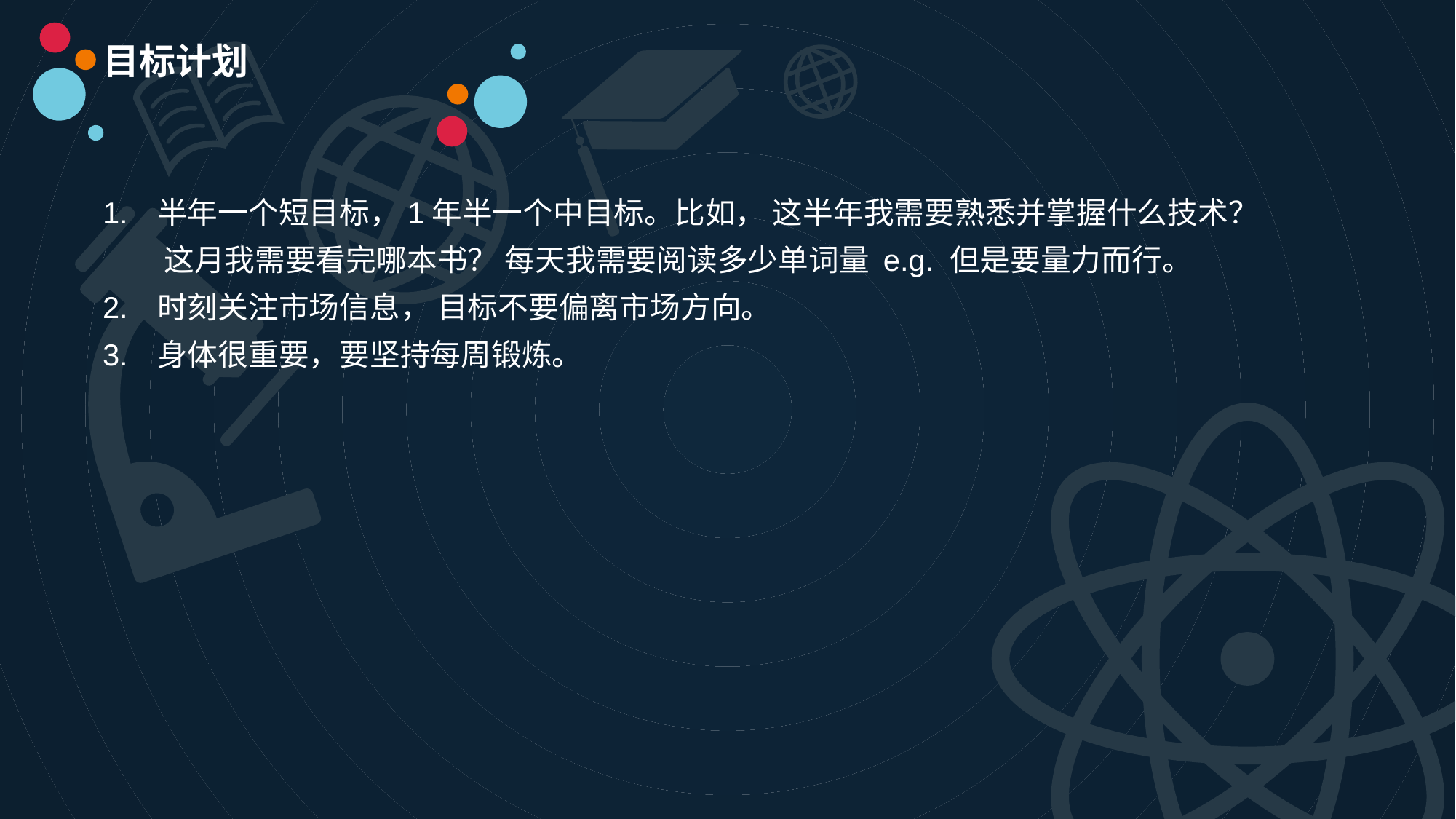

目标计划
半年一个短目标，1年半一个中目标。比如， 这半年我需要熟悉并掌握什么技术？ 这月我需要看完哪本书？ 每天我需要阅读多少单词量 e.g. 但是要量力而行。
时刻关注市场信息， 目标不要偏离市场方向。
身体很重要，要坚持每周锻炼。